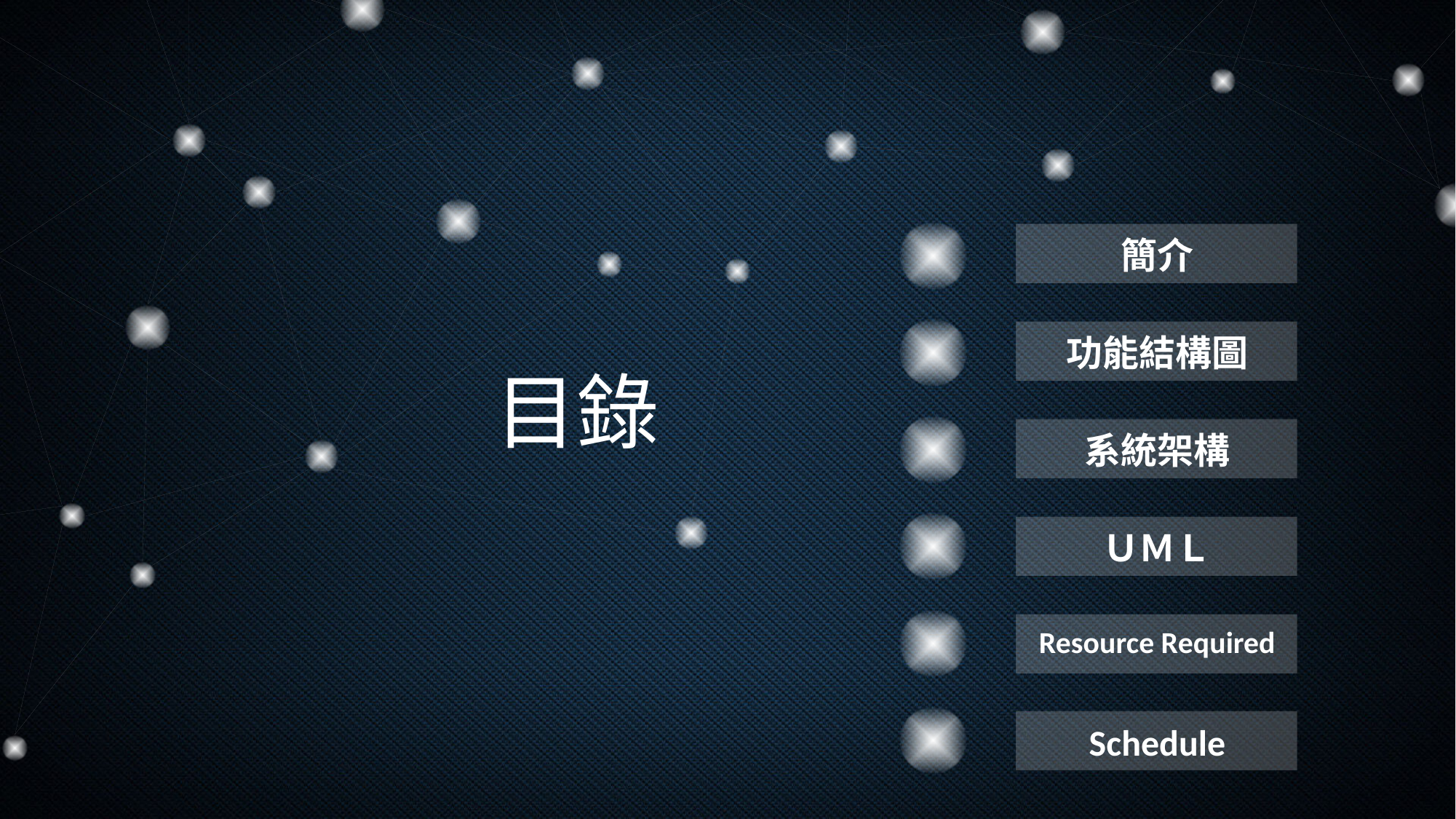

簡介

功能結構圖
目錄

系統架構

ＵＭＬ

Resource Required

Schedule